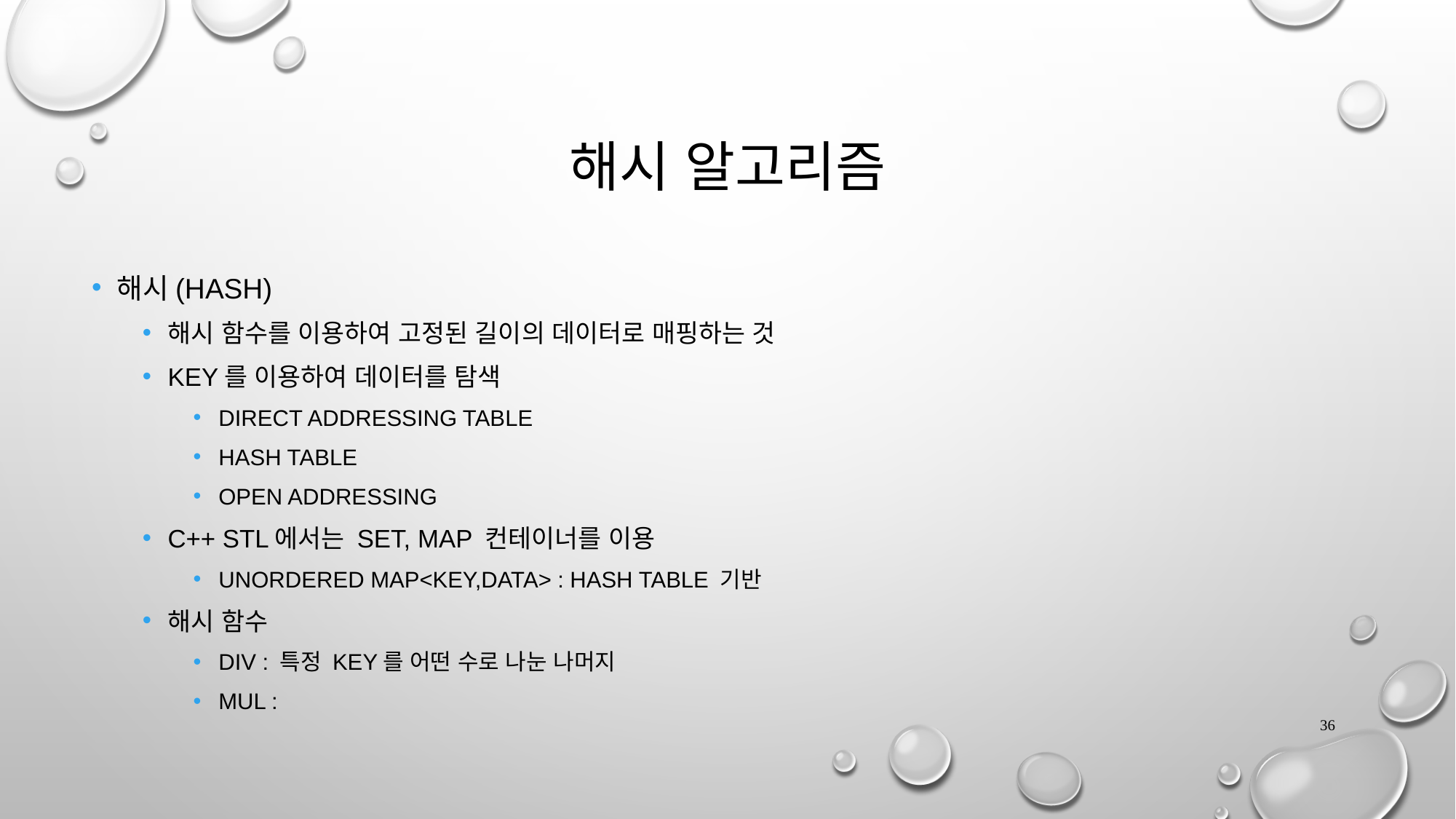

# 해시 알고리즘
해시(Hash)
해시 함수를 이용하여 고정된 길이의 데이터로 매핑하는 것
Key를 이용하여 데이터를 탐색
Direct Addressing Table
Hash Table
Open Addressing
C++ STL에서는 Set, Map 컨테이너를 이용
Unordered map<key,data> : Hash Table 기반
해시 함수
DIV : 특정 key를 어떤 수로 나눈 나머지
MUL :
36